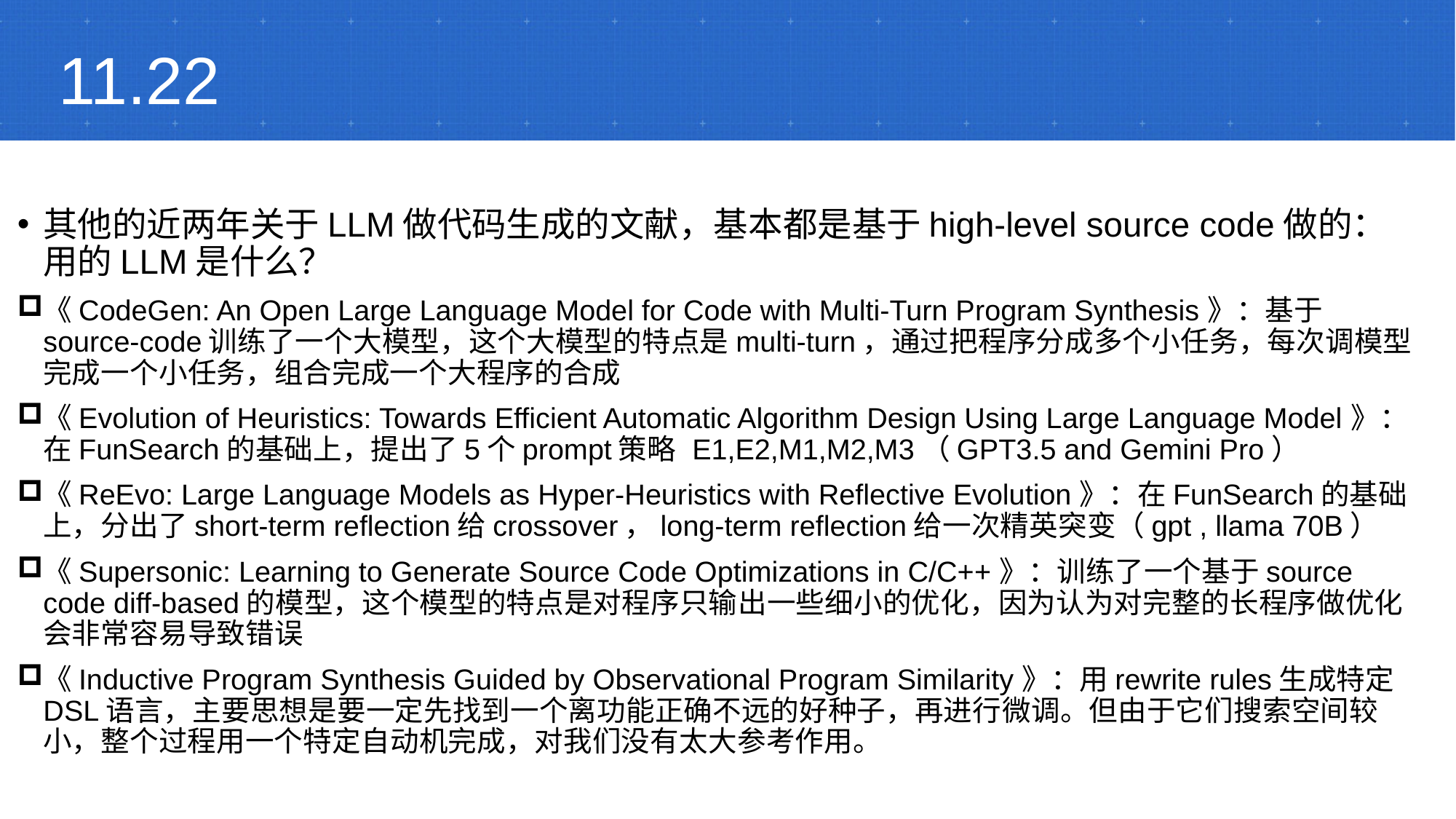

11.22
# 其他的近两年关于LLM做代码生成的文献，基本都是基于high-level source code做的：用的LLM是什么？
《CodeGen: An Open Large Language Model for Code with Multi-Turn Program Synthesis》：基于source-code训练了一个大模型，这个大模型的特点是multi-turn，通过把程序分成多个小任务，每次调模型完成一个小任务，组合完成一个大程序的合成
《Evolution of Heuristics: Towards Efficient Automatic Algorithm Design Using Large Language Model》：在FunSearch的基础上，提出了5个prompt策略 E1,E2,M1,M2,M3（GPT3.5 and Gemini Pro）
《ReEvo: Large Language Models as Hyper-Heuristics with Reflective Evolution》：在FunSearch的基础上，分出了short-term reflection给crossover，long-term reflection给一次精英突变（gpt , llama 70B）
《Supersonic: Learning to Generate Source Code Optimizations in C/C++》：训练了一个基于source code diff-based的模型，这个模型的特点是对程序只输出一些细小的优化，因为认为对完整的长程序做优化会非常容易导致错误
《Inductive Program Synthesis Guided by Observational Program Similarity》：用rewrite rules生成特定DSL语言，主要思想是要一定先找到一个离功能正确不远的好种子，再进行微调。但由于它们搜索空间较小，整个过程用一个特定自动机完成，对我们没有太大参考作用。